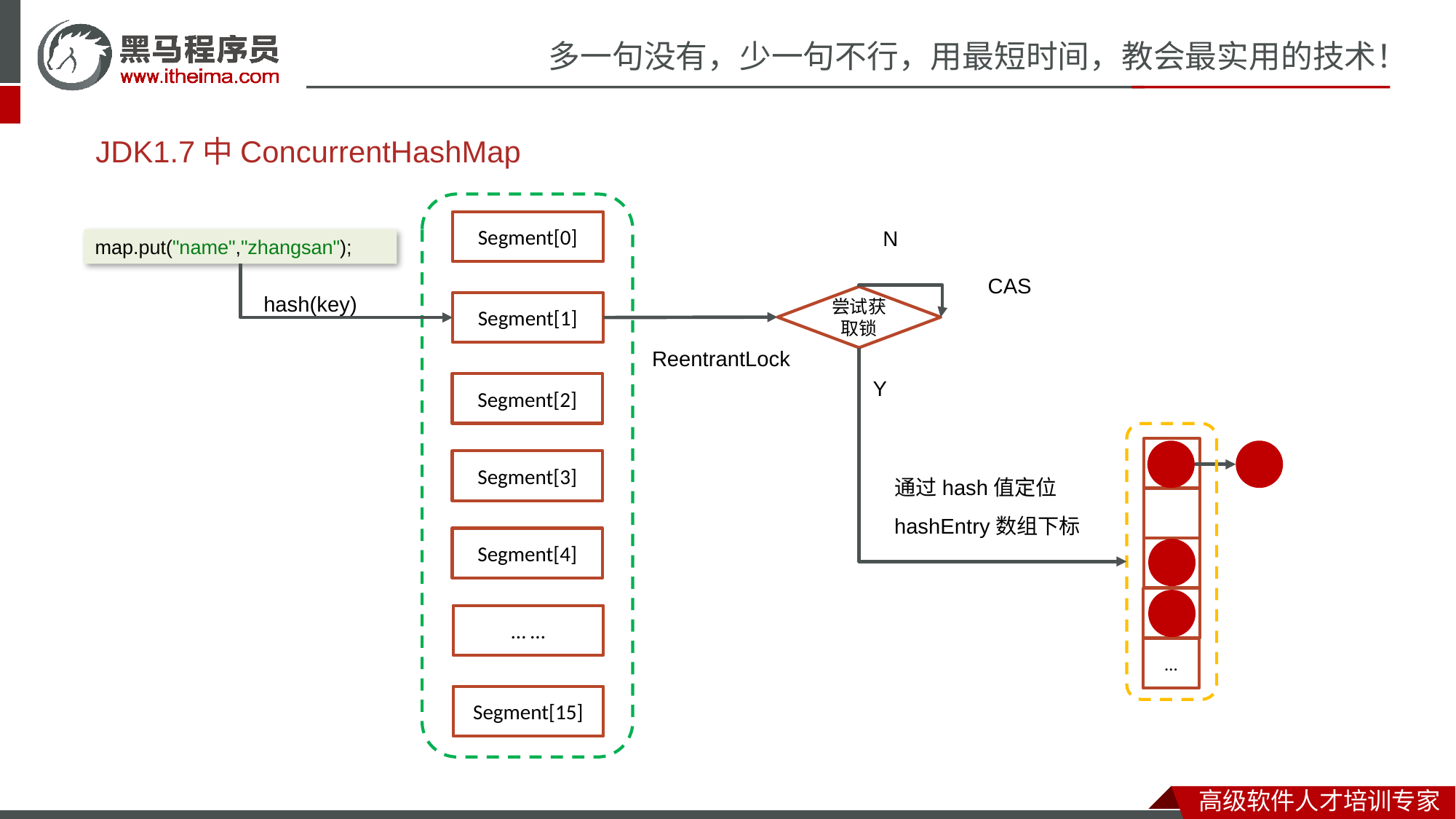

# JDK1.7中ConcurrentHashMap

N
Segment[0]
Segment[1]
Segment[2]
Segment[3]
Segment[4]
… …
Segment[15]
map.put("name","zhangsan");
CAS
hash(key)
尝试获取锁
ReentrantLock
Y

…
通过hash值定位hashEntry数组下标